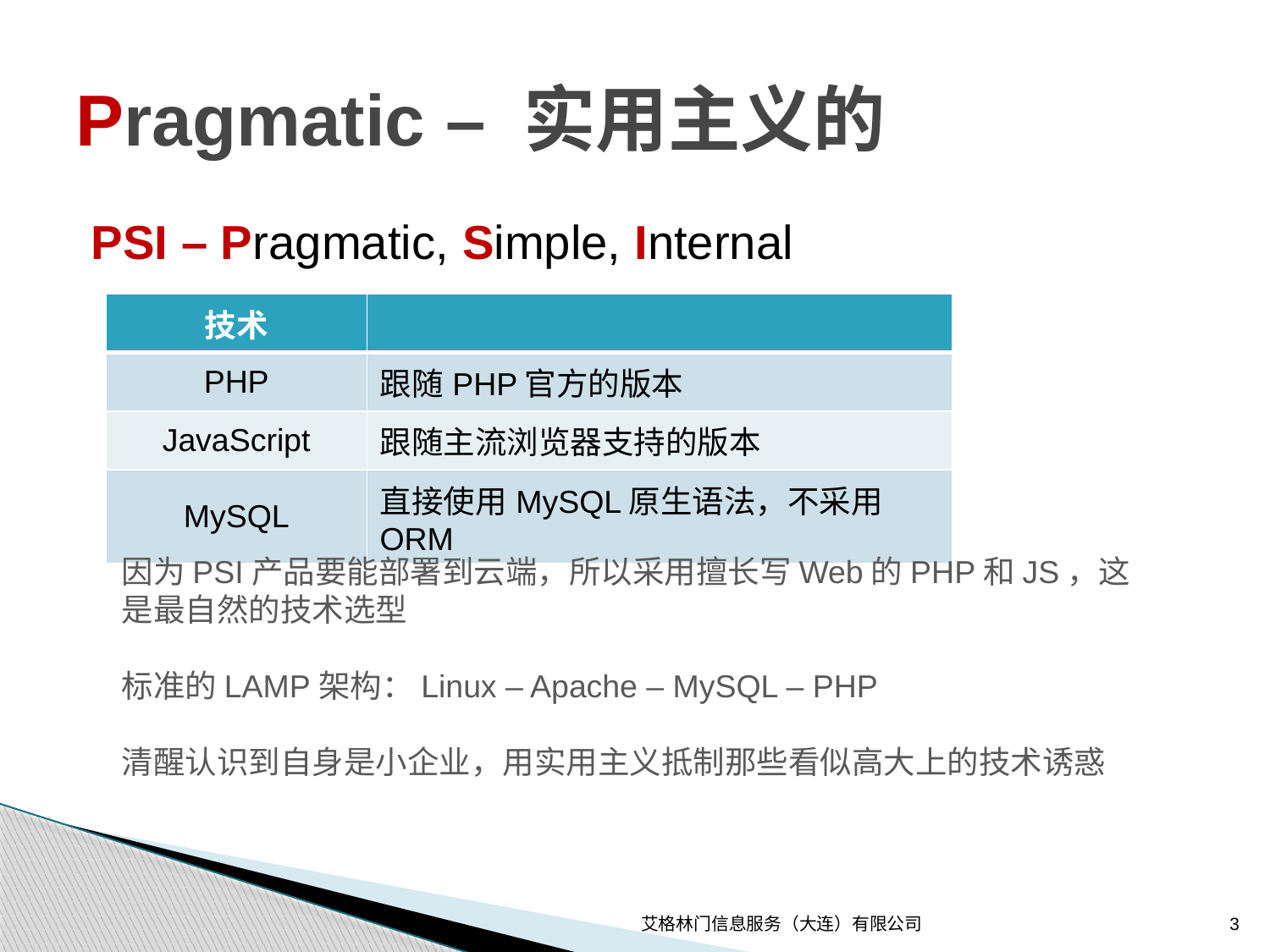

# Pragmatic – 实用主义的
PSI – Pragmatic, Simple, Internal
| 技术 |  |
| --- | --- |
| PHP | 跟随PHP官方的版本 |
| JavaScript | 跟随主流浏览器支持的版本 |
| MySQL | 直接使用MySQL原生语法，不采用ORM |
因为PSI产品要能部署到云端，所以采用擅长写Web的PHP和JS，这是最自然的技术选型

标准的LAMP架构：Linux – Apache – MySQL – PHP

清醒认识到自身是小企业，用实用主义抵制那些看似高大上的技术诱惑
艾格林门信息服务（大连）有限公司
3